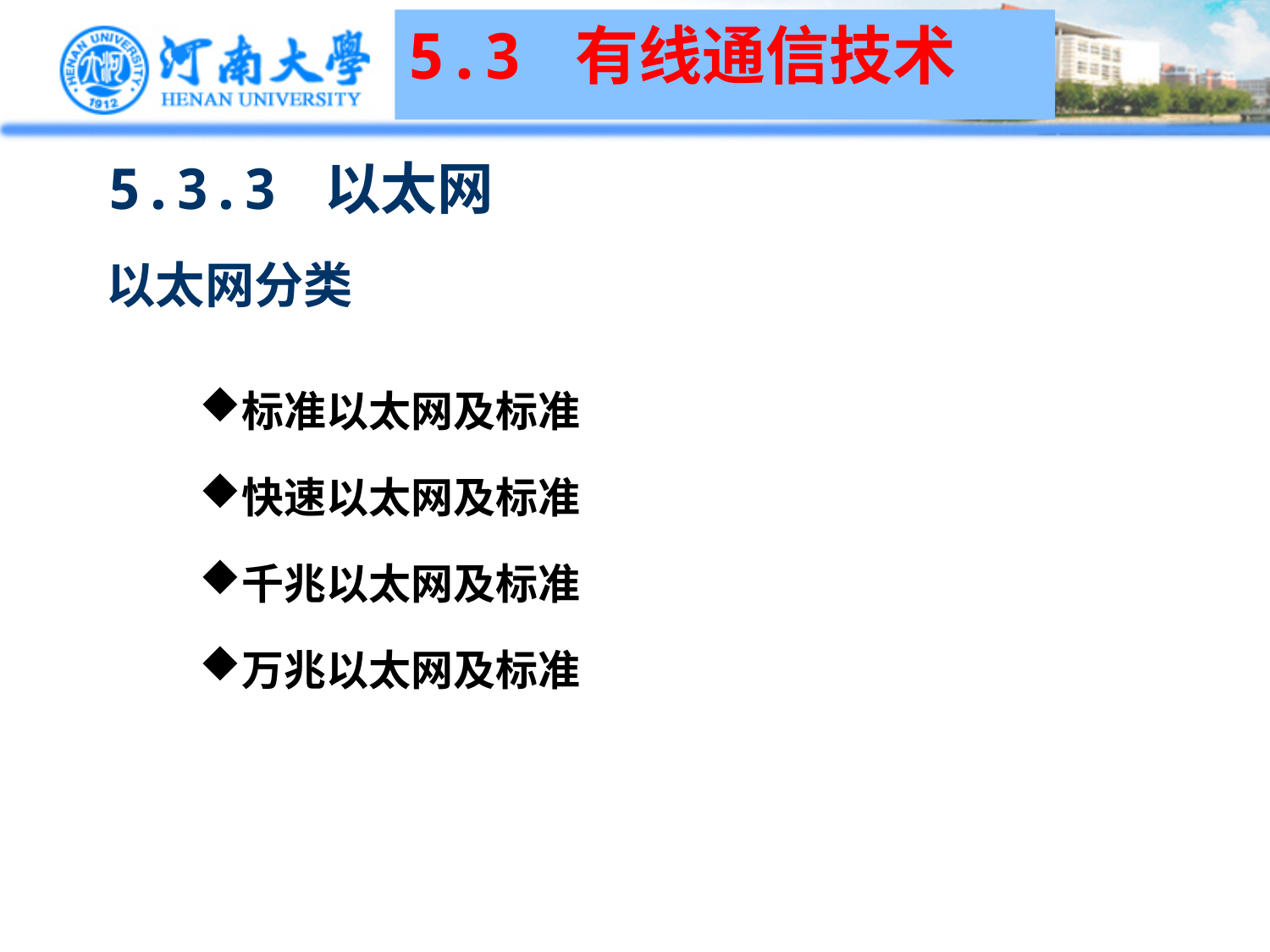

5.3 有线通信技术
5.3.3 以太网
以太网分类
标准以太网及标准
快速以太网及标准
千兆以太网及标准
万兆以太网及标准